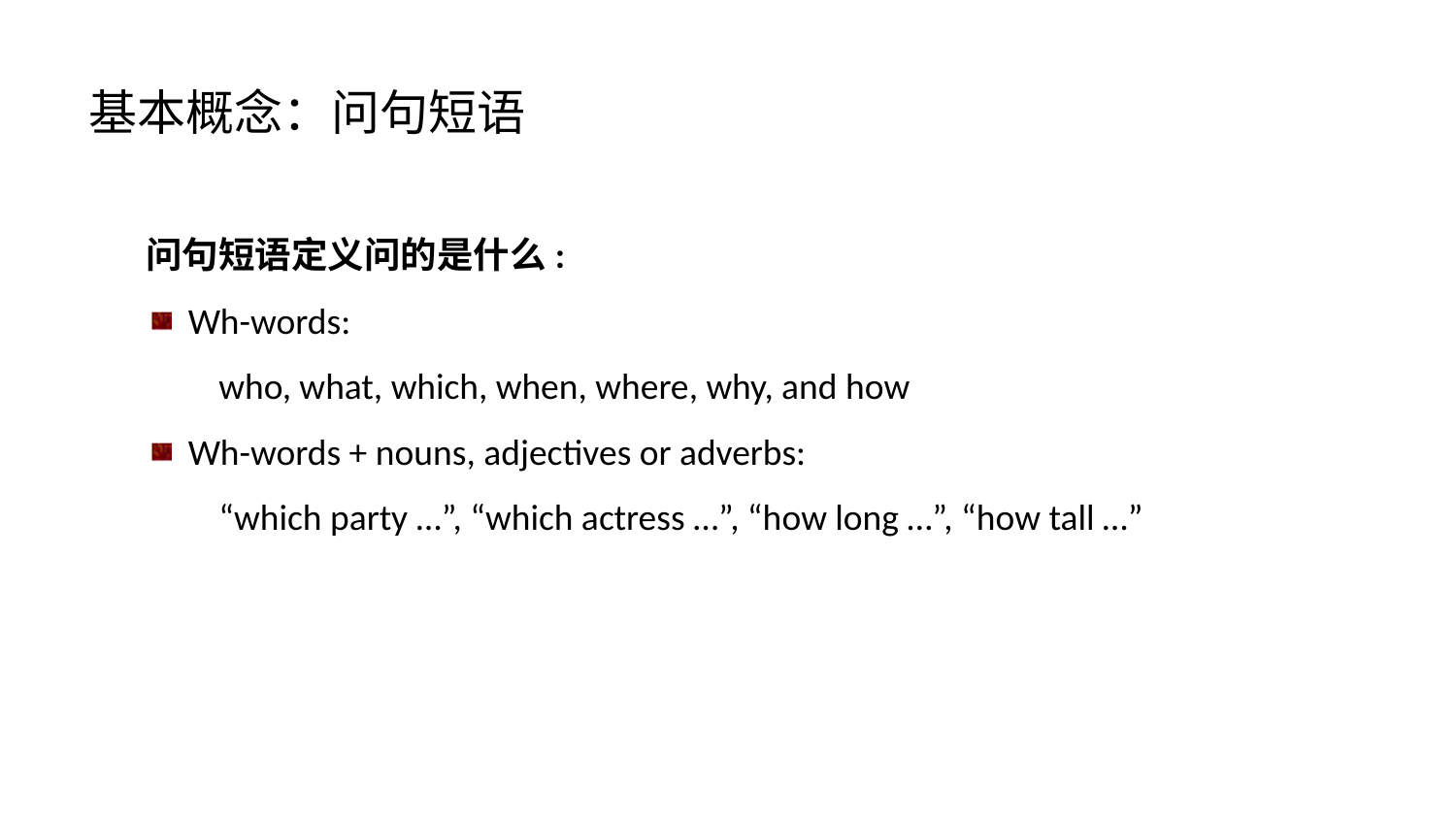

# 基本概念：问句短语
问句短语定义问的是什么:
  Wh-words:
who, what, which, when, where, why, and how
  Wh-words + nouns, adjectives or adverbs:
“which party …”, “which actress …”, “how long …”, “how tall …”